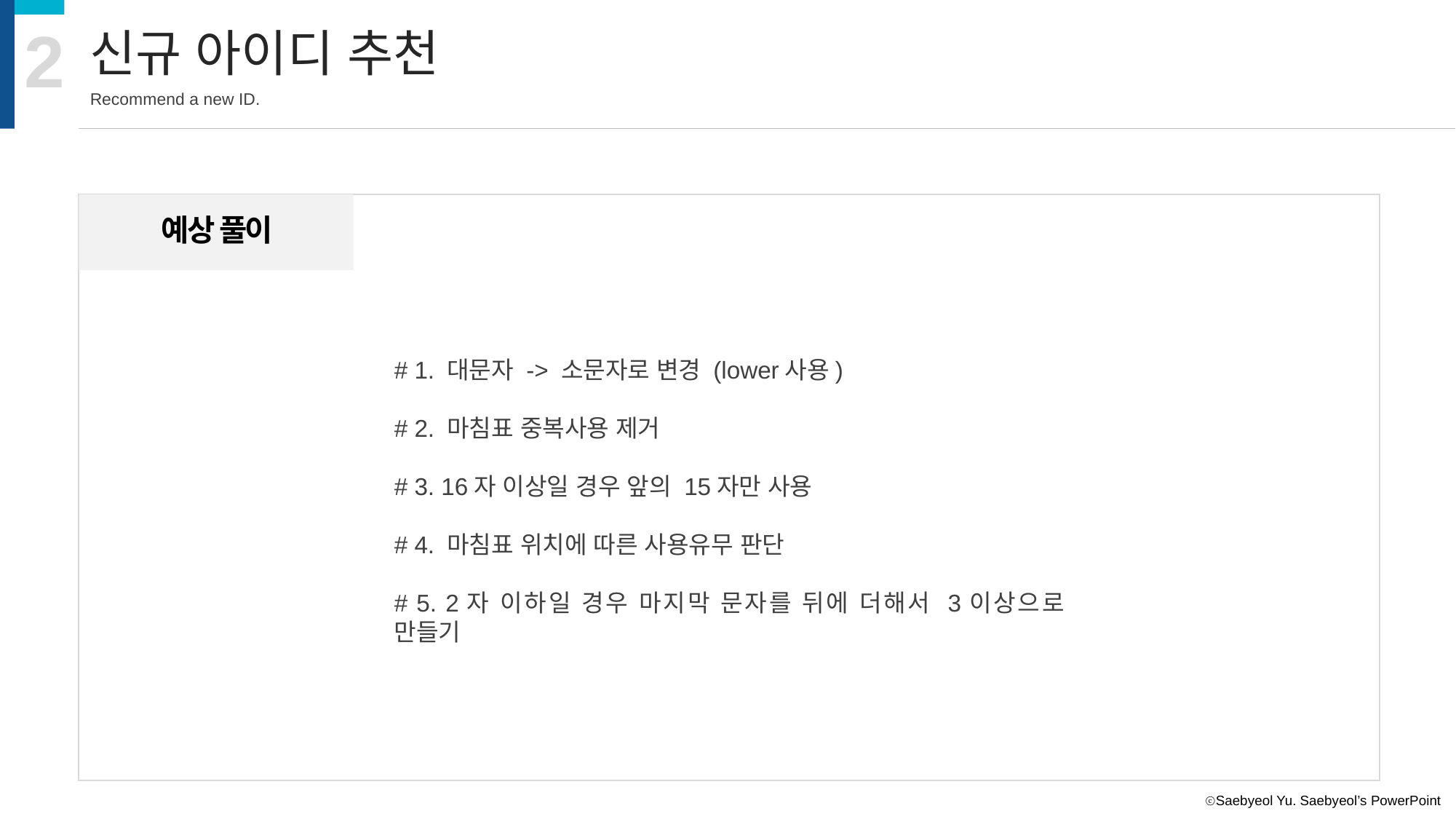

2
신규 아이디 추천
Recommend a new ID.

예상 풀이
# 1. 대문자 -> 소문자로 변경 (lower사용)

# 2. 마침표 중복사용 제거

# 3. 16자 이상일 경우 앞의 15자만 사용

# 4. 마침표 위치에 따른 사용유무 판단

# 5. 2자 이하일 경우 마지막 문자를 뒤에 더해서 3이상으로 만들기